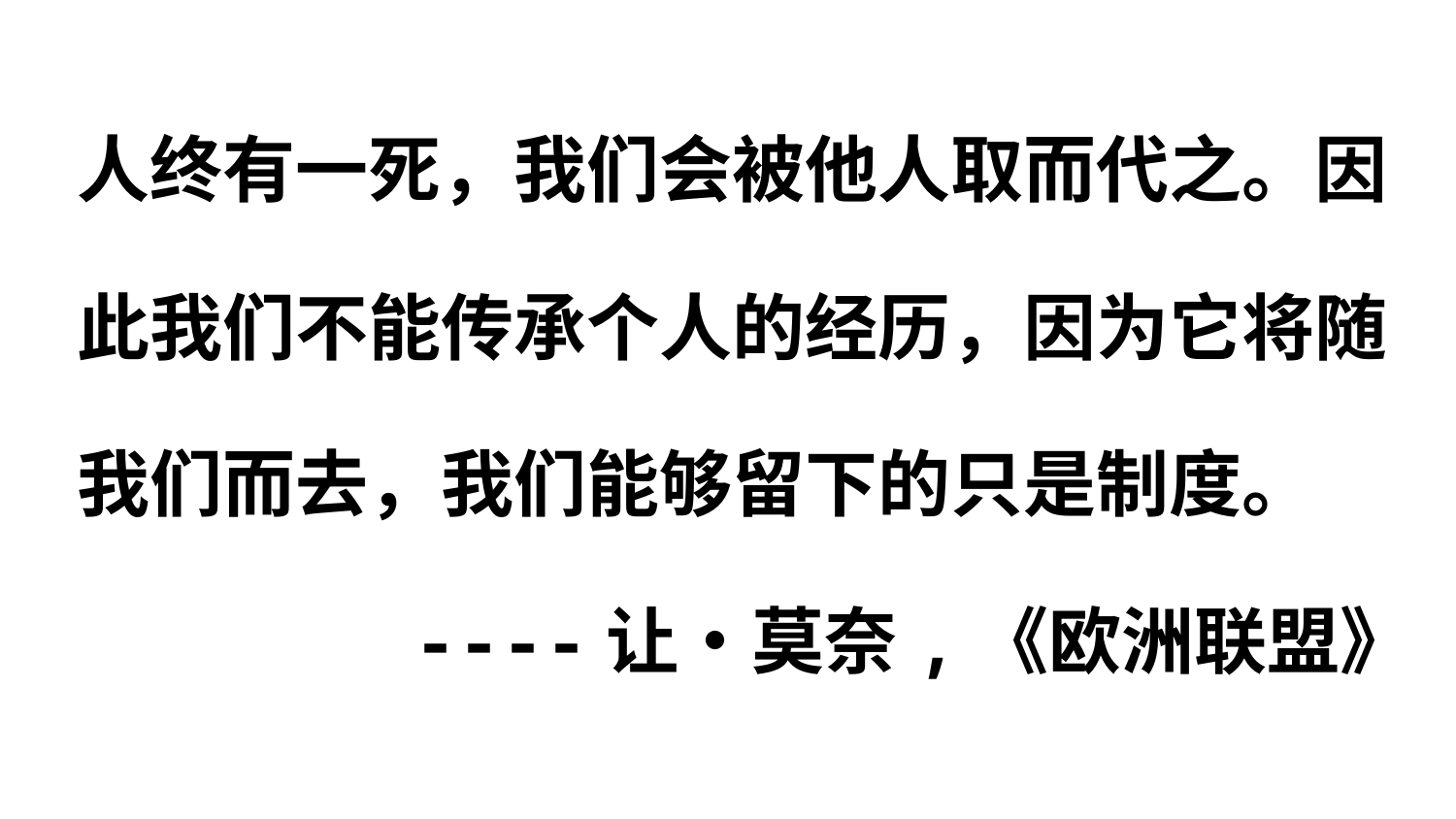

人终有一死，我们会被他人取而代之。因此我们不能传承个人的经历，因为它将随我们而去，我们能够留下的只是制度。
----让•莫奈,《欧洲联盟》